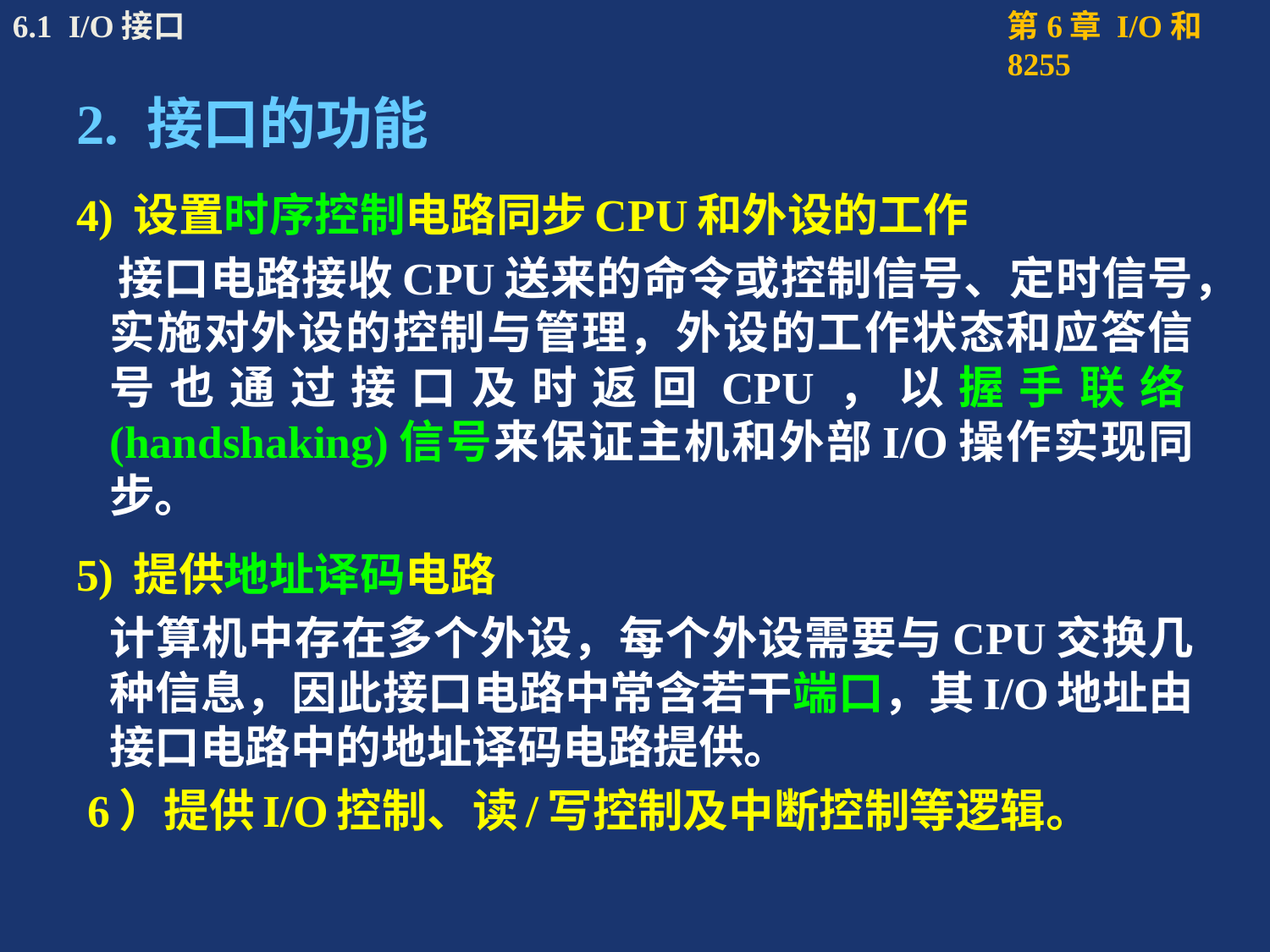

# 2. 接口的功能
4) 设置时序控制电路同步CPU和外设的工作
   接口电路接收CPU送来的命令或控制信号、定时信号，实施对外设的控制与管理，外设的工作状态和应答信号也通过接口及时返回CPU，以握手联络(handshaking)信号来保证主机和外部I/O操作实现同步。
5) 提供地址译码电路
计算机中存在多个外设，每个外设需要与CPU交换几种信息，因此接口电路中常含若干端口，其I/O地址由接口电路中的地址译码电路提供。
 6）提供I/O控制、读/写控制及中断控制等逻辑。